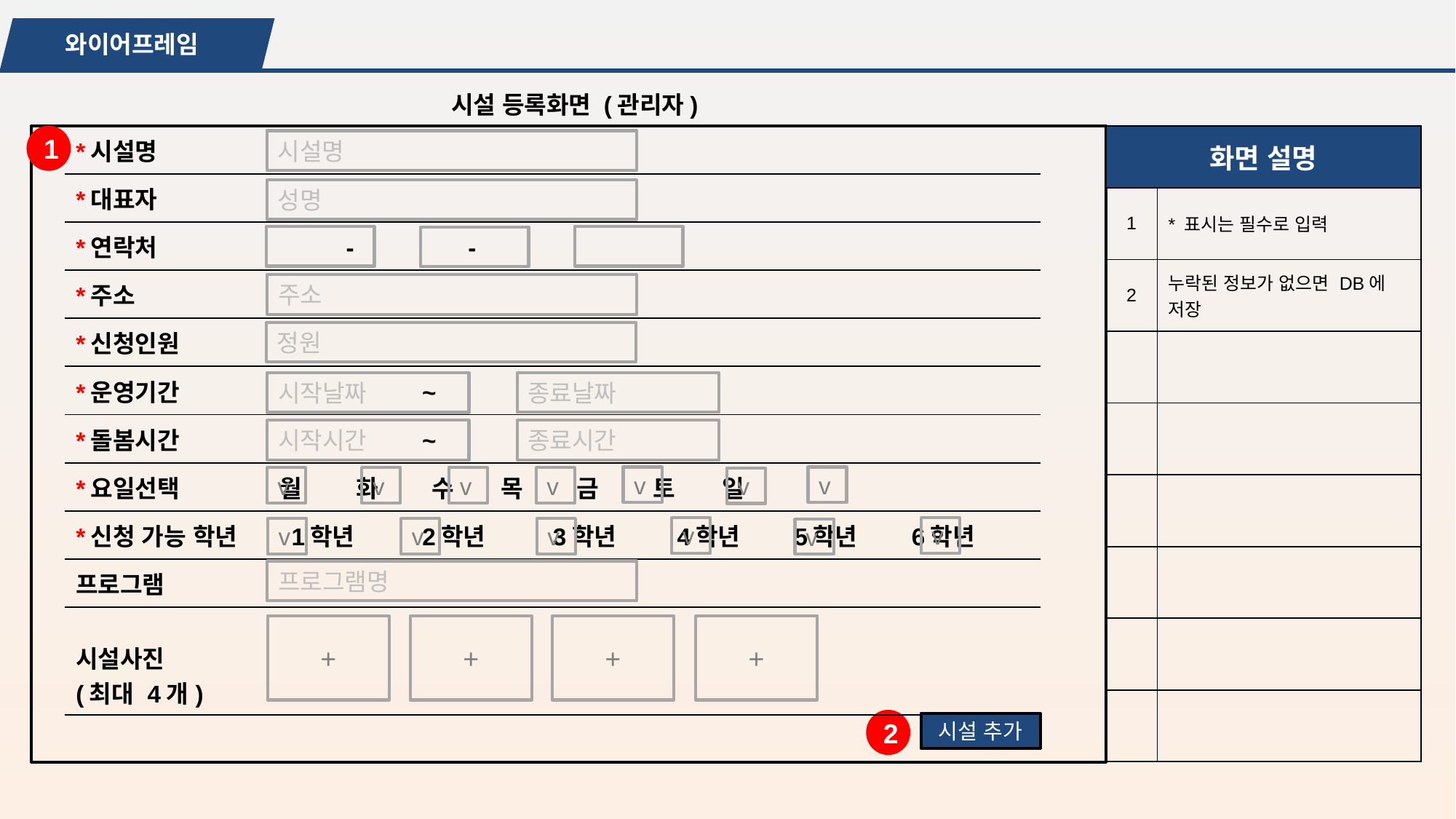

와이어프레임

시설 등록화면 (관리자)
1
| \*시설명 |
| --- |
| \*대표자 |
| \*연락처 - - |
| \*주소 |
| \*신청인원 |
| \*운영기간 ~ |
| \*돌봄시간 ~ |
| \*요일선택 월 화 수 목 금 토 일 |
| \*신청 가능 학년 1학년 2학년 3학년 4학년 5학년 6학년 |
| 프로그램 |
| 시설사진 (최대 4개) |
| 화면 설명 |  |
| --- | --- |
| 1 | \* 표시는 필수로 입력 |
| 2 | 누락된 정보가 없으면 DB에 저장 |
|  |  |
|  |  |
|  |  |
|  |  |
|  |  |
|  |  |

시설명
성명

주소
정원
종료날짜
시작날짜
종료시간
시작시간
v
v
v
v
v
v
v
v
v
v
v
v
v
프로그램명
+
+
+
+
2
시설 추가